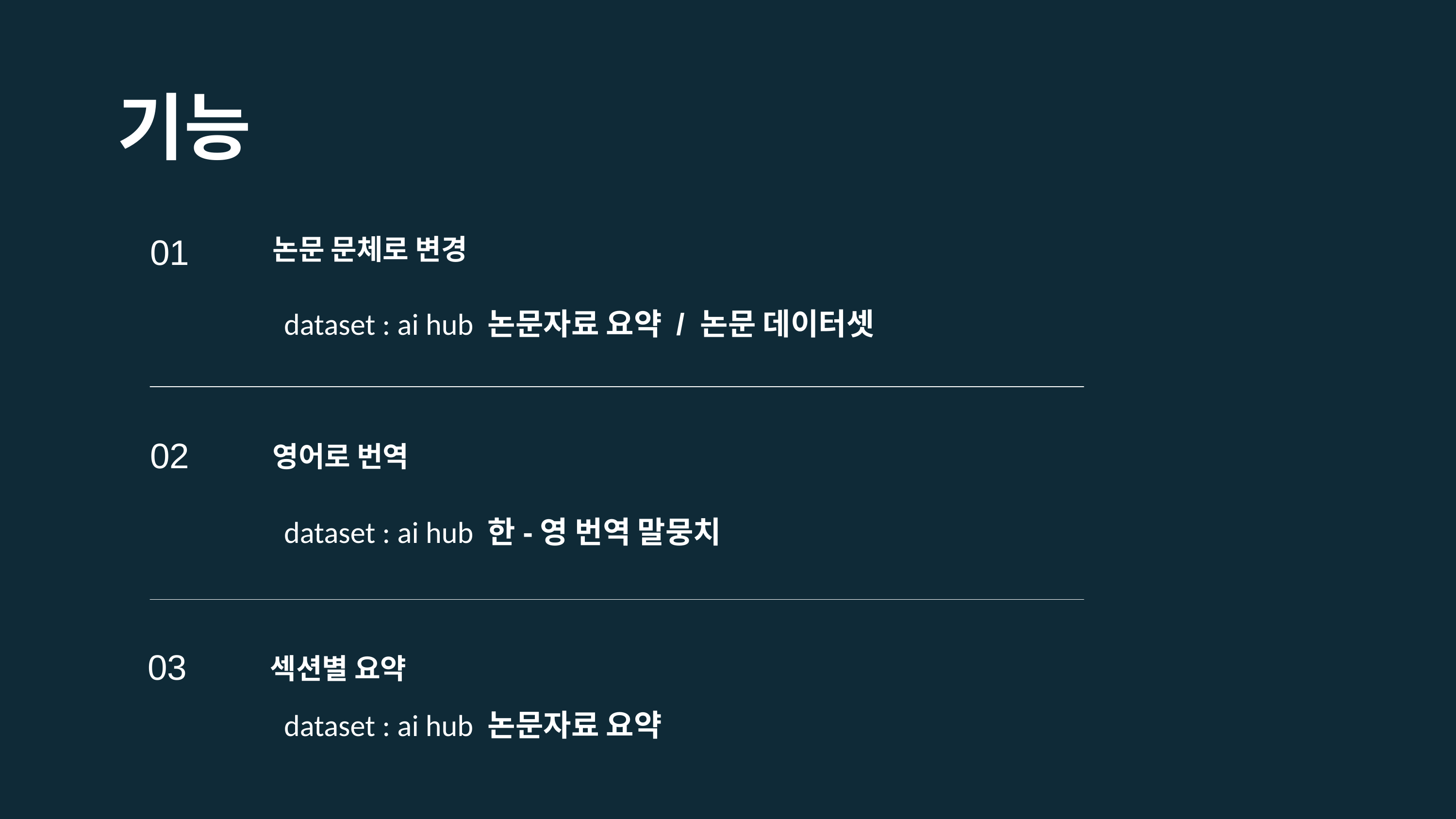

기능
01
논문 문체로 변경
dataset : ai hub 논문자료 요약 / 논문 데이터셋
02
영어로 번역
dataset : ai hub 한-영 번역 말뭉치
03
섹션별 요약
dataset : ai hub 논문자료 요약